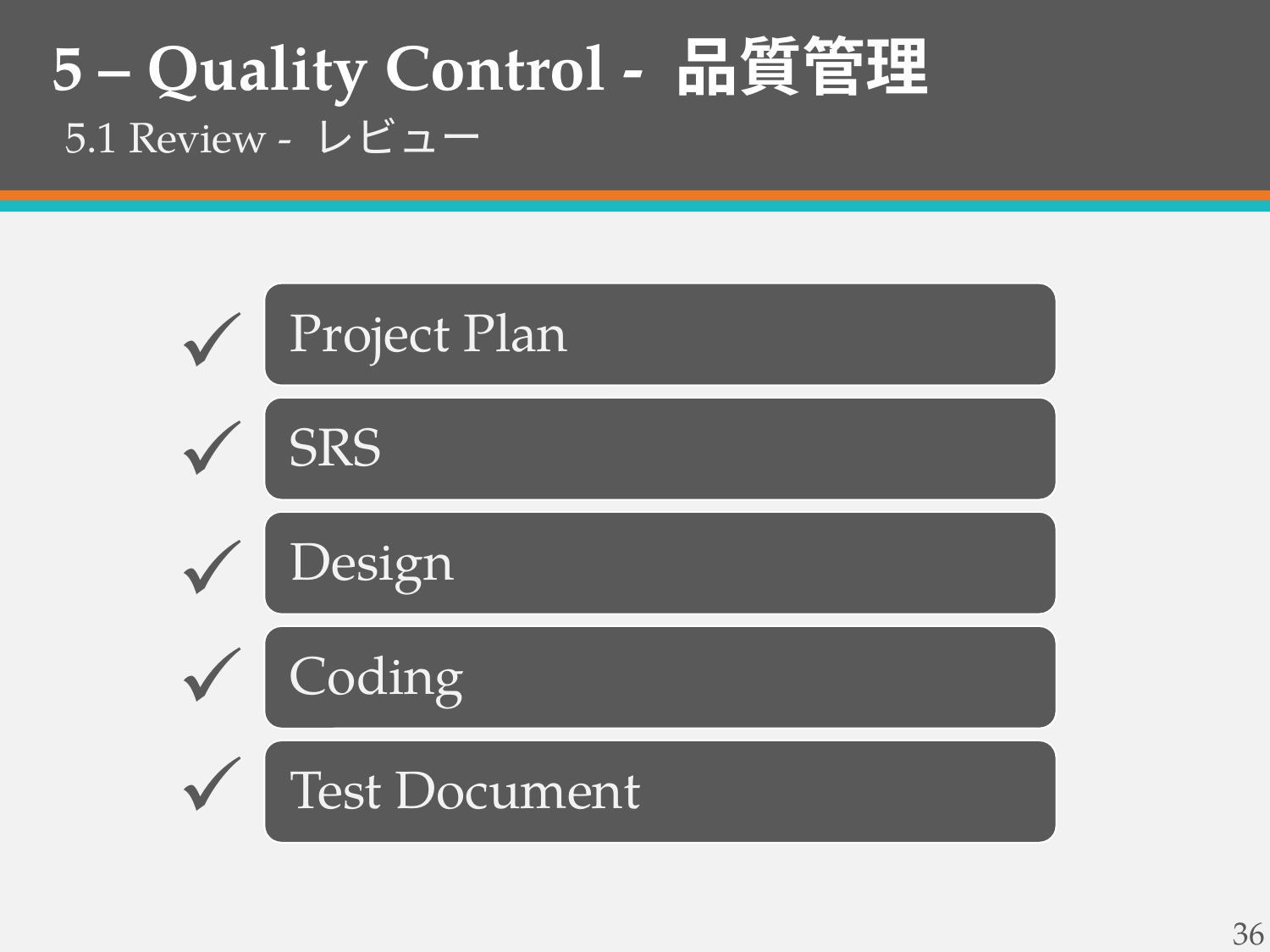

5 – Quality Control - 品質管理
5.1 Review - レビュー
Project Plan
SRS
Design
Coding
Test Document

36